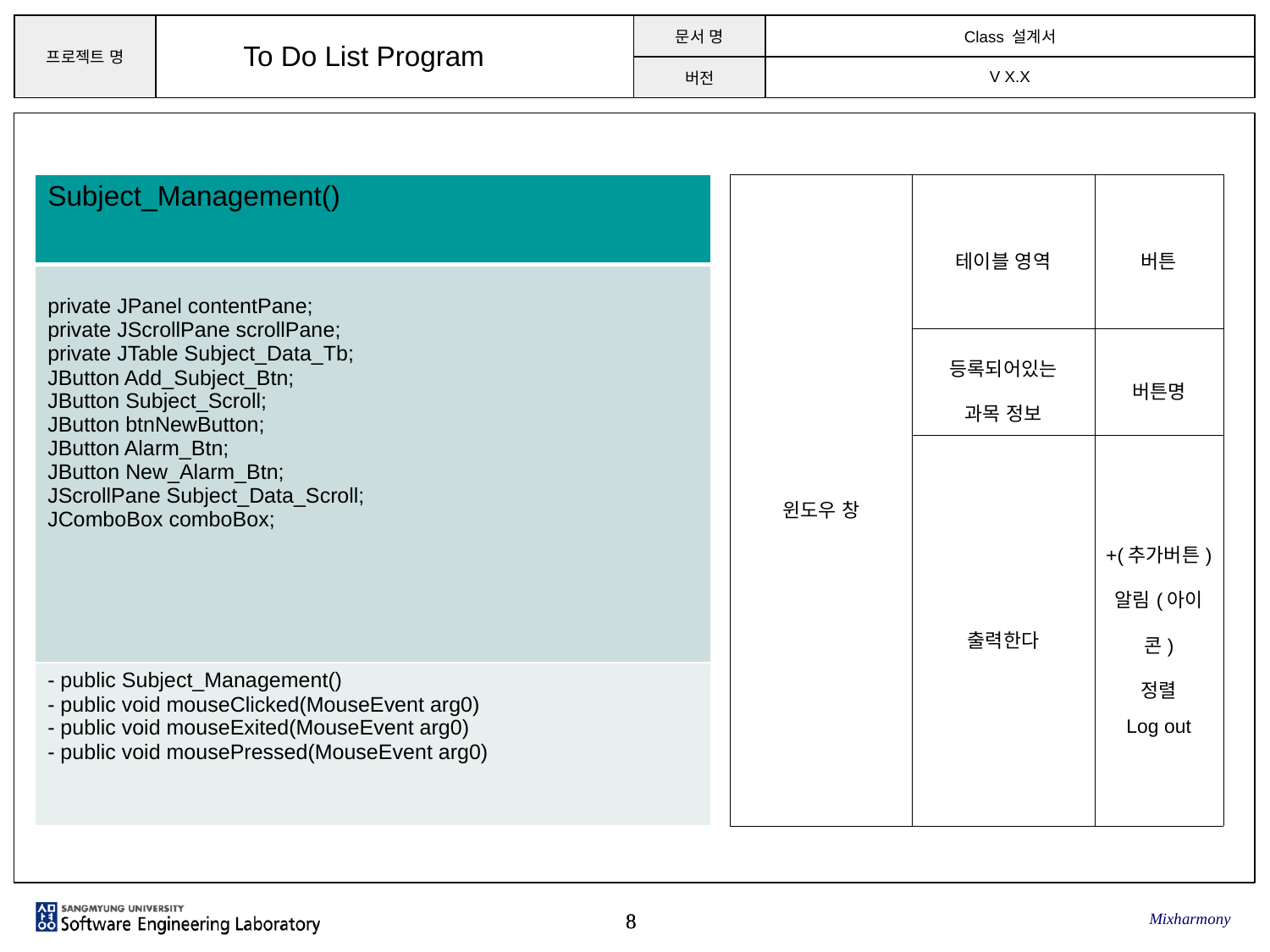

To Do List Program
| Subject\_Management() |
| --- |
| private JPanel contentPane; private JScrollPane scrollPane; private JTable Subject\_Data\_Tb; JButton Add\_Subject\_Btn; JButton Subject\_Scroll; JButton btnNewButton; JButton Alarm\_Btn; JButton New\_Alarm\_Btn; JScrollPane Subject\_Data\_Scroll; JComboBox comboBox; |
| - public Subject\_Management() - public void mouseClicked(MouseEvent arg0) - public void mouseExited(MouseEvent arg0) - public void mousePressed(MouseEvent arg0) |
| 윈도우 창 | 테이블 영역 | 버튼 |
| --- | --- | --- |
|  | 등록되어있는 과목 정보 | 버튼명 |
|  | 출력한다 | +(추가버튼) 알림(아이콘) 정렬 Log out |
Mixharmony